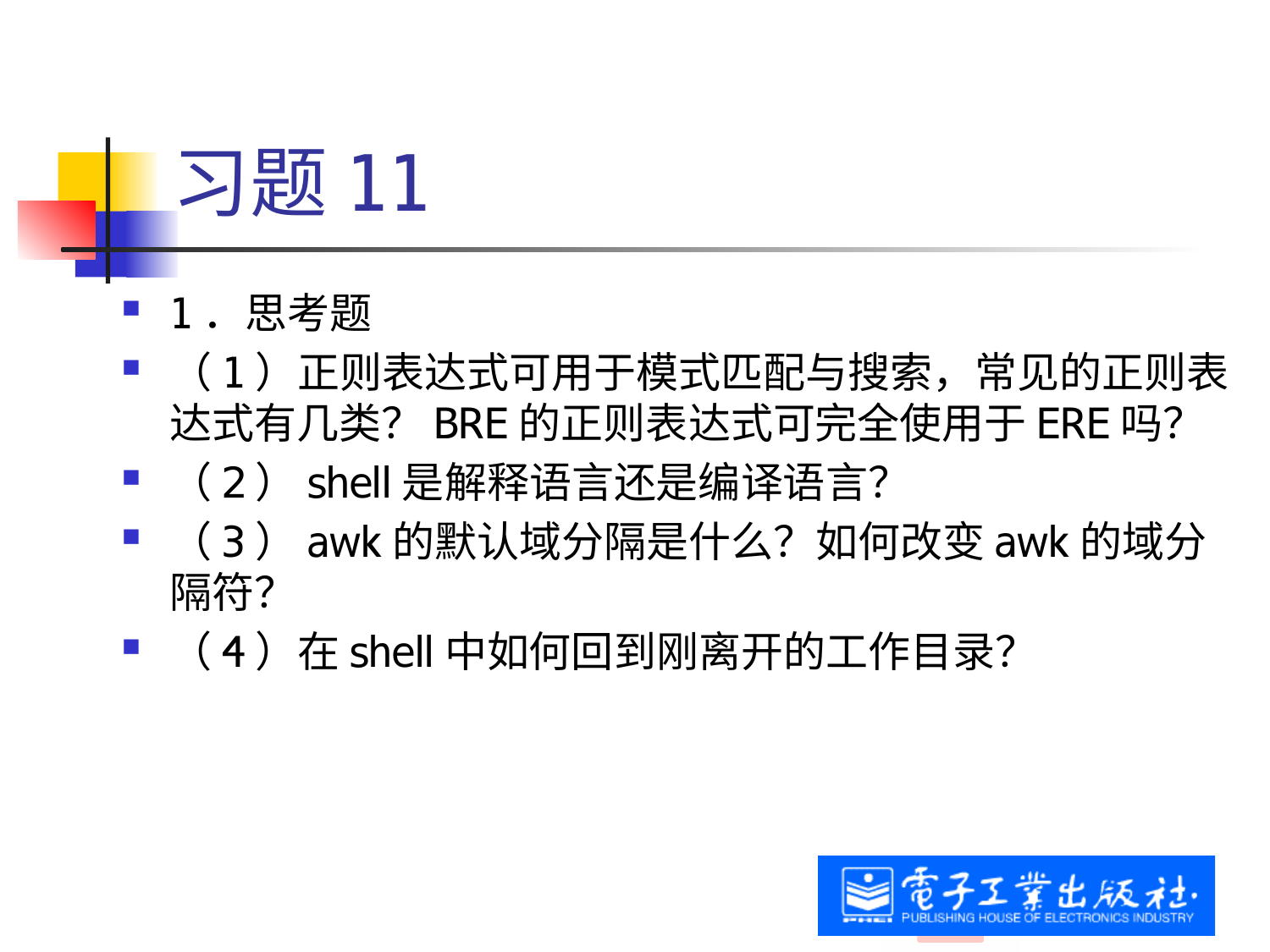

# 习题11
1．思考题
（1）正则表达式可用于模式匹配与搜索，常见的正则表达式有几类？BRE的正则表达式可完全使用于ERE吗？
（2）shell是解释语言还是编译语言？
（3）awk的默认域分隔是什么？如何改变awk的域分隔符？
（4）在shell中如何回到刚离开的工作目录？